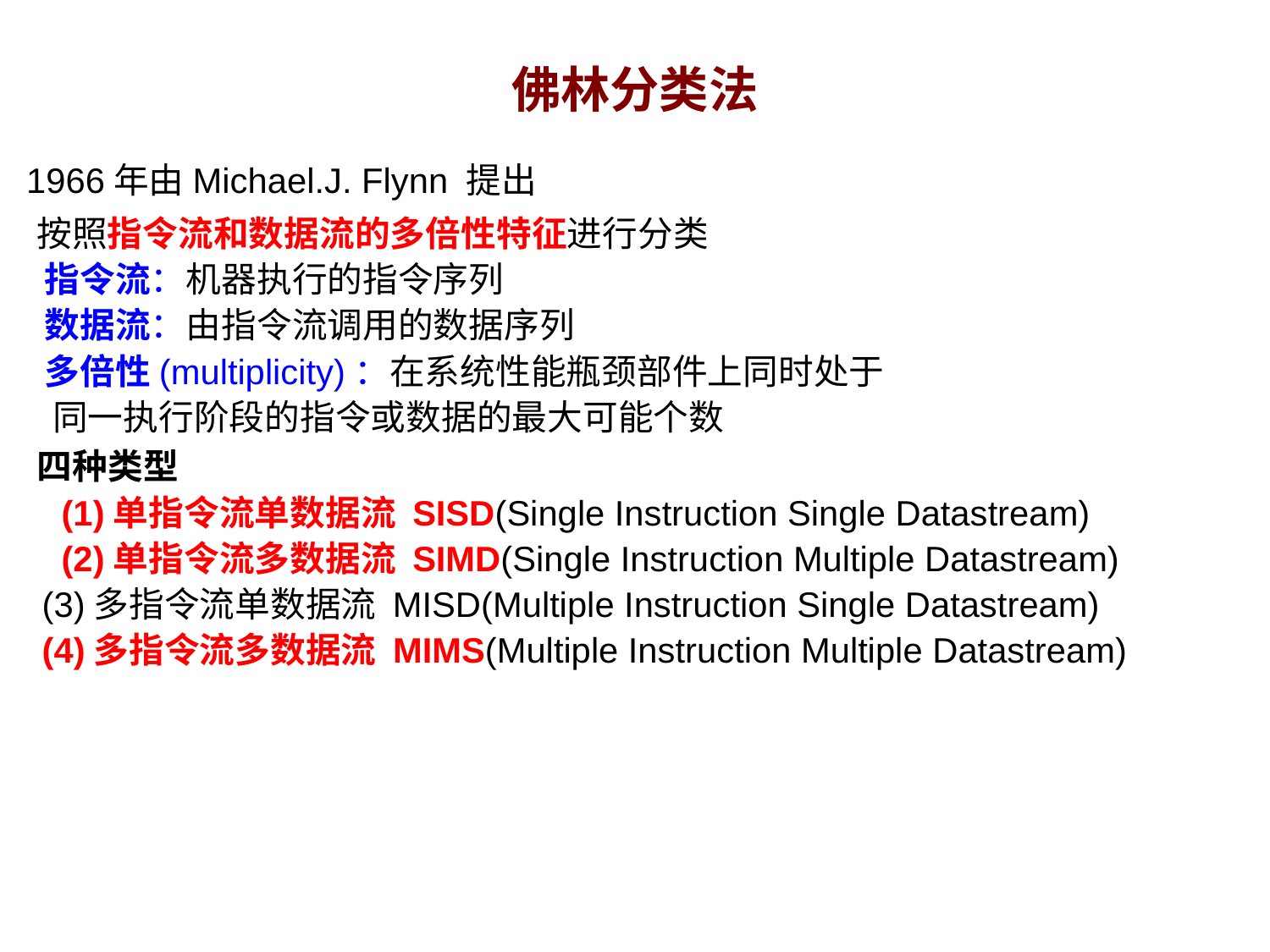

# 佛林分类法
 1966年由Michael.J. Flynn 提出
  按照指令流和数据流的多倍性特征进行分类
   指令流：机器执行的指令序列
   数据流：由指令流调用的数据序列
   多倍性(multiplicity)：在系统性能瓶颈部件上同时处于
    同一执行阶段的指令或数据的最大可能个数
  四种类型
     (1)单指令流单数据流 SISD(Single Instruction Single Datastream)
     (2)单指令流多数据流 SIMD(Single Instruction Multiple Datastream)
   (3)多指令流单数据流 MISD(Multiple Instruction Single Datastream)
   (4)多指令流多数据流 MIMS(Multiple Instruction Multiple Datastream)